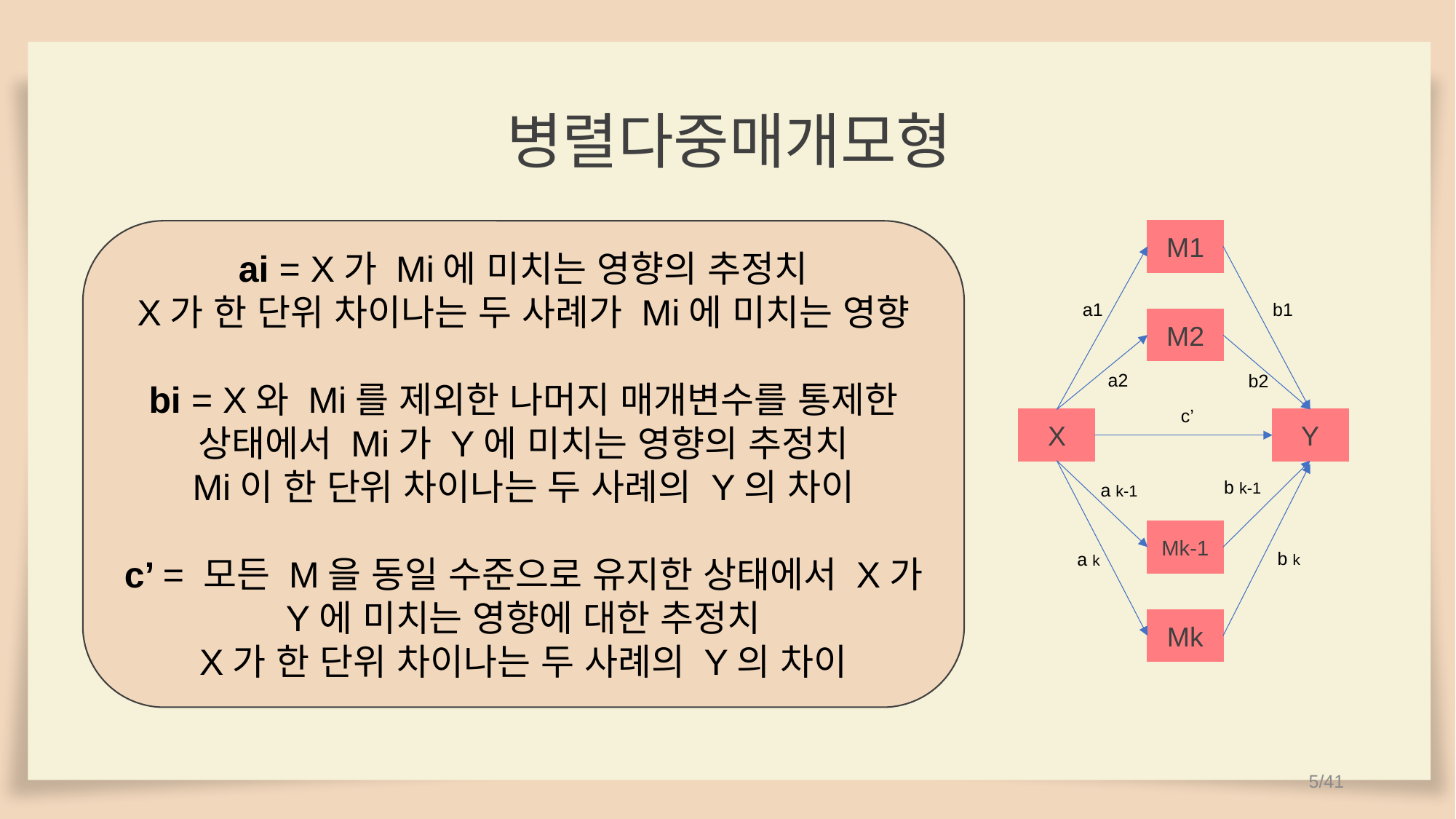

병렬다중매개모형

ai = X가 Mi에 미치는 영향의 추정치
X가 한 단위 차이나는 두 사례가 Mi에 미치는 영향

bi = X와 Mi를 제외한 나머지 매개변수를 통제한 상태에서 Mi가 Y에 미치는 영향의 추정치
Mi이 한 단위 차이나는 두 사례의 Y의 차이

c’ = 모든 M을 동일 수준으로 유지한 상태에서 X가 Y에 미치는 영향에 대한 추정치
X가 한 단위 차이나는 두 사례의 Y의 차이
M1
b1
a1
M2
a2
b2
c’
Y
X
b k-1
a k-1
Mk-1
b k
a k
Mk
5/41